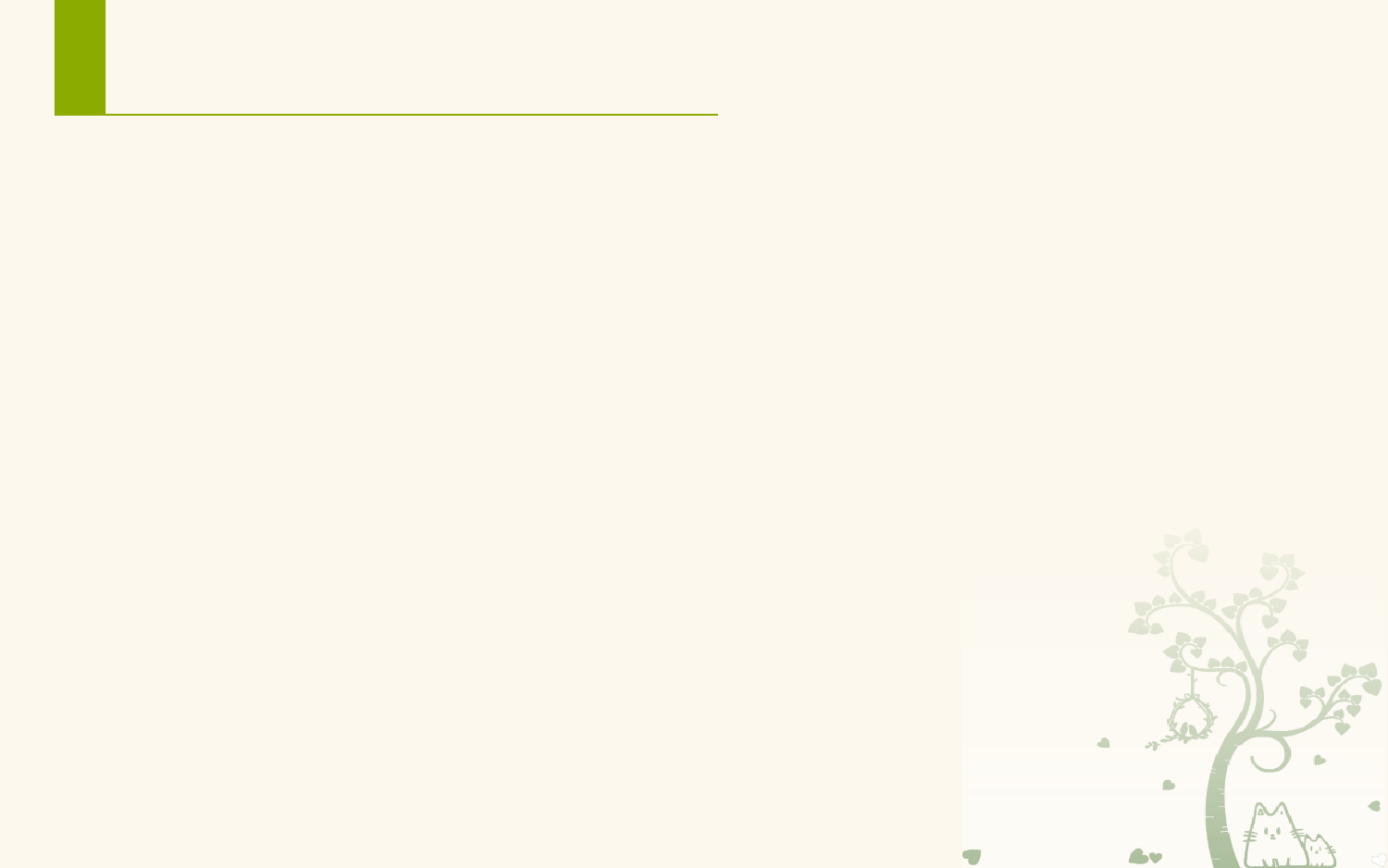

# Button控件（按钮）
按钮Button主要是在UI界面上生成一个按钮，用于处理人机交互的事件。
例如：用户单击“登录”按钮时，系统使用用户输入的信息进行登录验证，验证通过后跳转到对应的页面，验证通不过时给出相应提示。